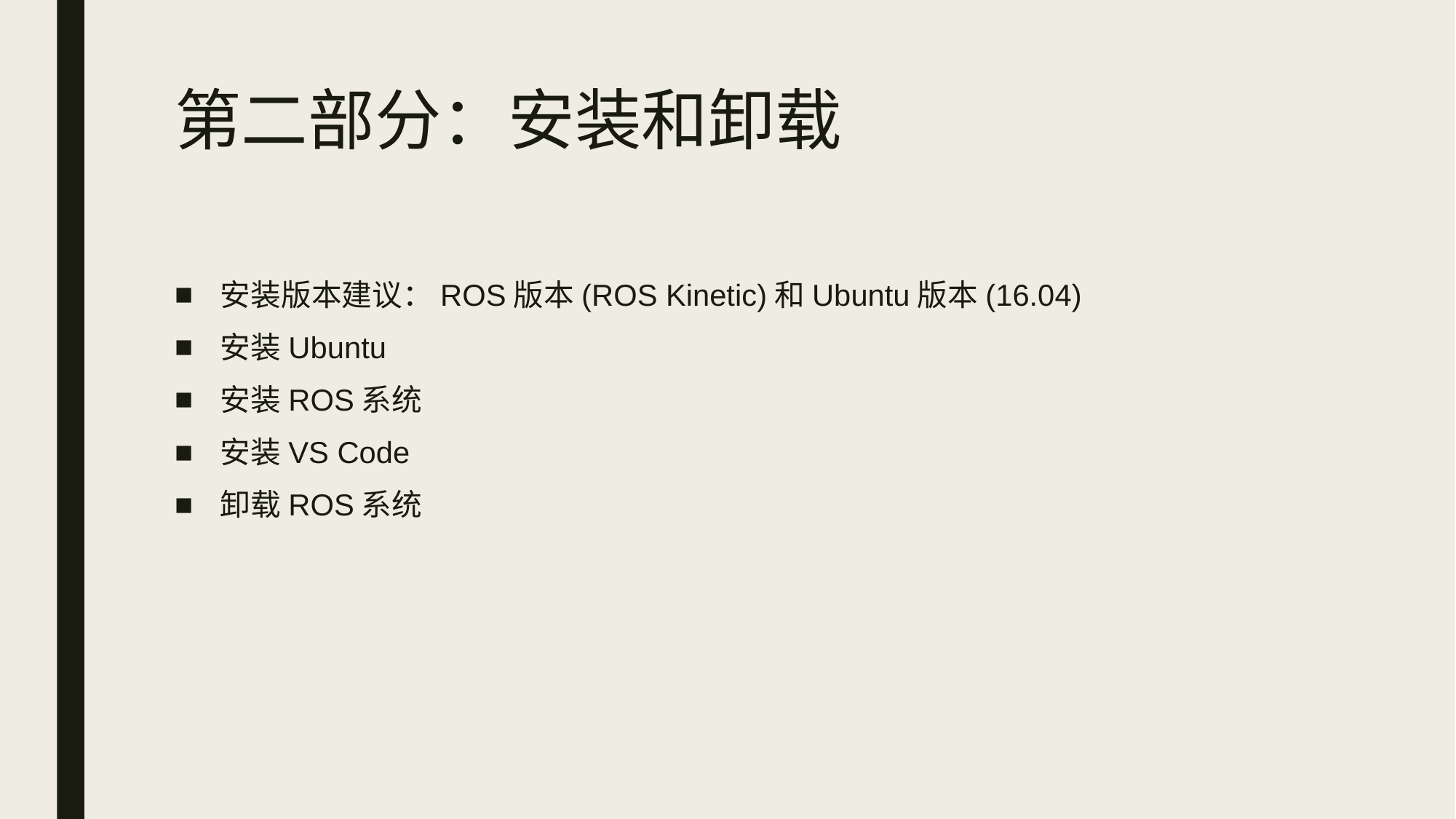

# 第二部分：安装和卸载
安装版本建议：ROS版本(ROS Kinetic)和Ubuntu版本(16.04)
安装Ubuntu
安装ROS系统
安装VS Code
卸载ROS系统